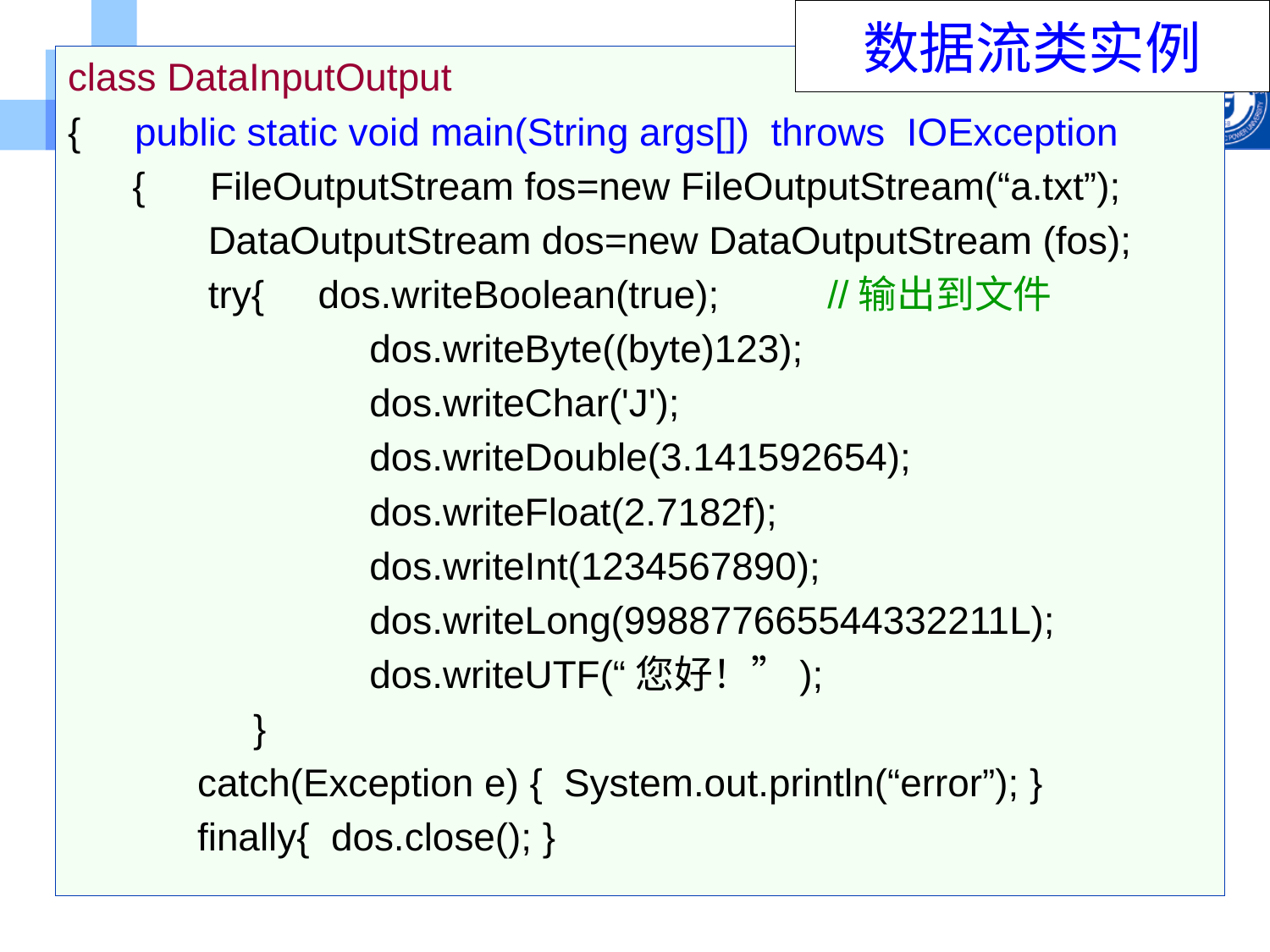

# 数据流类实例
class DataInputOutput
{     public static void main(String args[])  throws  IOException
      {      FileOutputStream fos=new FileOutputStream(“a.txt”);
             DataOutputStream dos=new DataOutputStream (fos);
             try{     dos.writeBoolean(true);          //输出到文件
		 	dos.writeByte((byte)123);
		  	dos.writeChar('J');
		  	dos.writeDouble(3.141592654);
		  	dos.writeFloat(2.7182f);
		  	dos.writeInt(1234567890);
		  	dos.writeLong(998877665544332211L);
		  	dos.writeUTF(“您好！”);
	  	 }
            catch(Exception e) {  System.out.println(“error”); }
            finally{  dos.close(); }